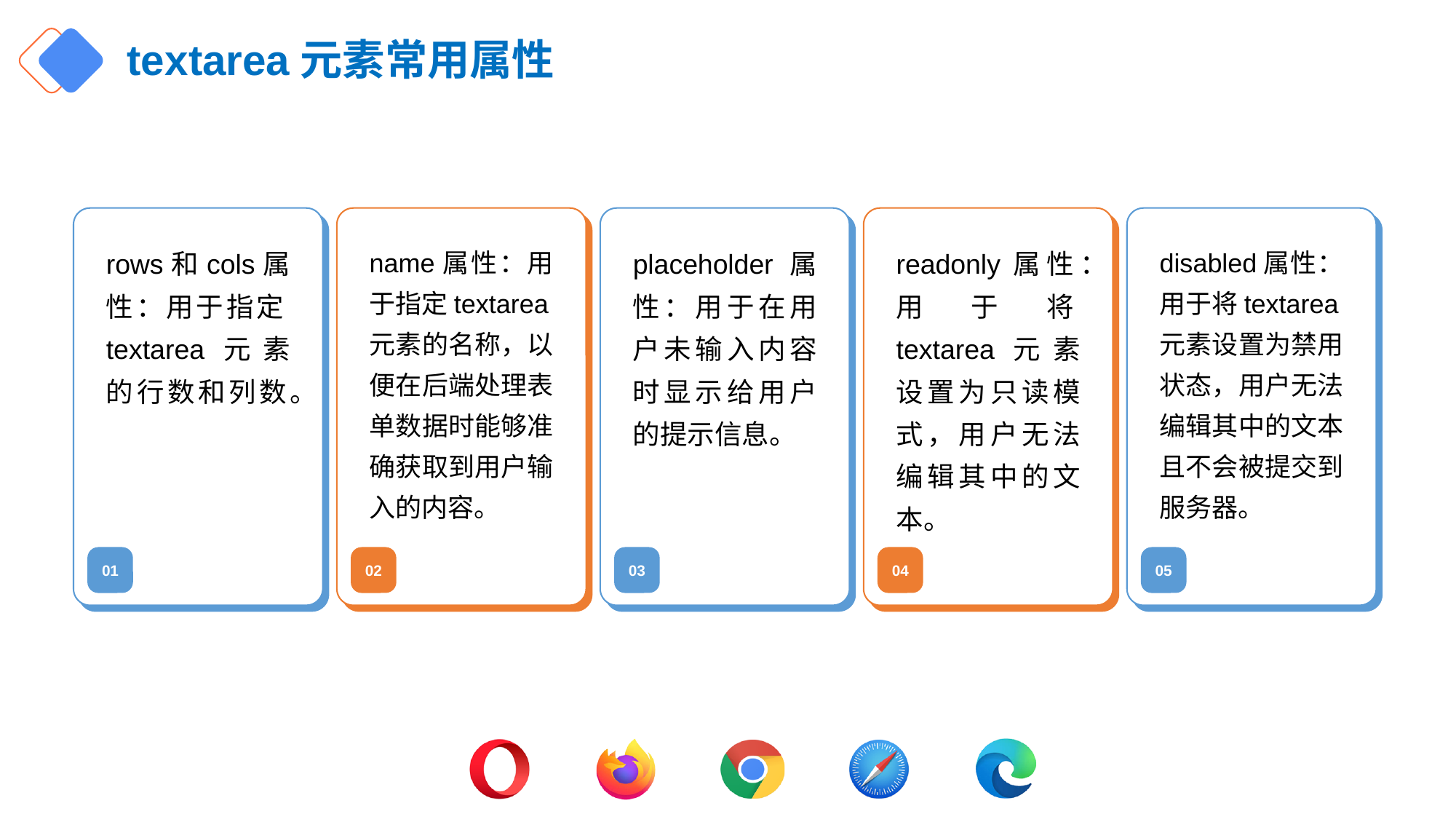

# textarea元素常用属性

rows和cols属性：用于指定textarea元素的行数和列数。
name属性：用于指定textarea元素的名称，以便在后端处理表单数据时能够准确获取到用户输入的内容。
placeholder属性：用于在用户未输入内容时显示给用户的提示信息。
readonly属性：用于将textarea元素设置为只读模式，用户无法编辑其中的文本。
disabled属性：用于将textarea元素设置为禁用状态，用户无法编辑其中的文本且不会被提交到服务器。
01
02
03
04
05